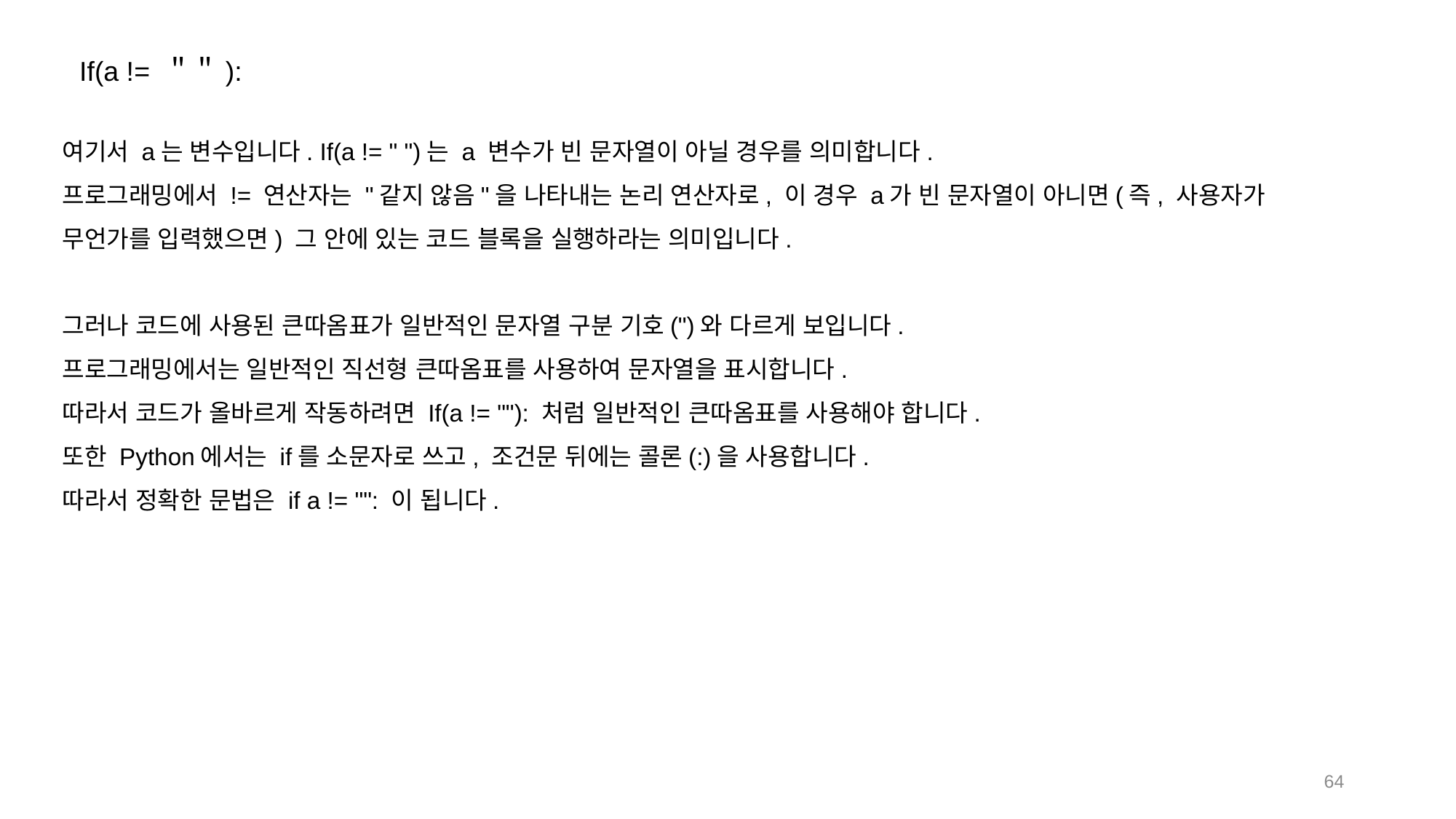

If(a != ＂＂):
여기서 a는 변수입니다. If(a != " ")는 a 변수가 빈 문자열이 아닐 경우를 의미합니다.
프로그래밍에서 != 연산자는 "같지 않음"을 나타내는 논리 연산자로, 이 경우 a가 빈 문자열이 아니면(즉, 사용자가 무언가를 입력했으면) 그 안에 있는 코드 블록을 실행하라는 의미입니다.

그러나 코드에 사용된 큰따옴표가 일반적인 문자열 구분 기호(")와 다르게 보입니다.
프로그래밍에서는 일반적인 직선형 큰따옴표를 사용하여 문자열을 표시합니다.
따라서 코드가 올바르게 작동하려면 If(a != ""): 처럼 일반적인 큰따옴표를 사용해야 합니다.
또한 Python에서는 if를 소문자로 쓰고, 조건문 뒤에는 콜론(:)을 사용합니다.
따라서 정확한 문법은 if a != "": 이 됩니다.
64